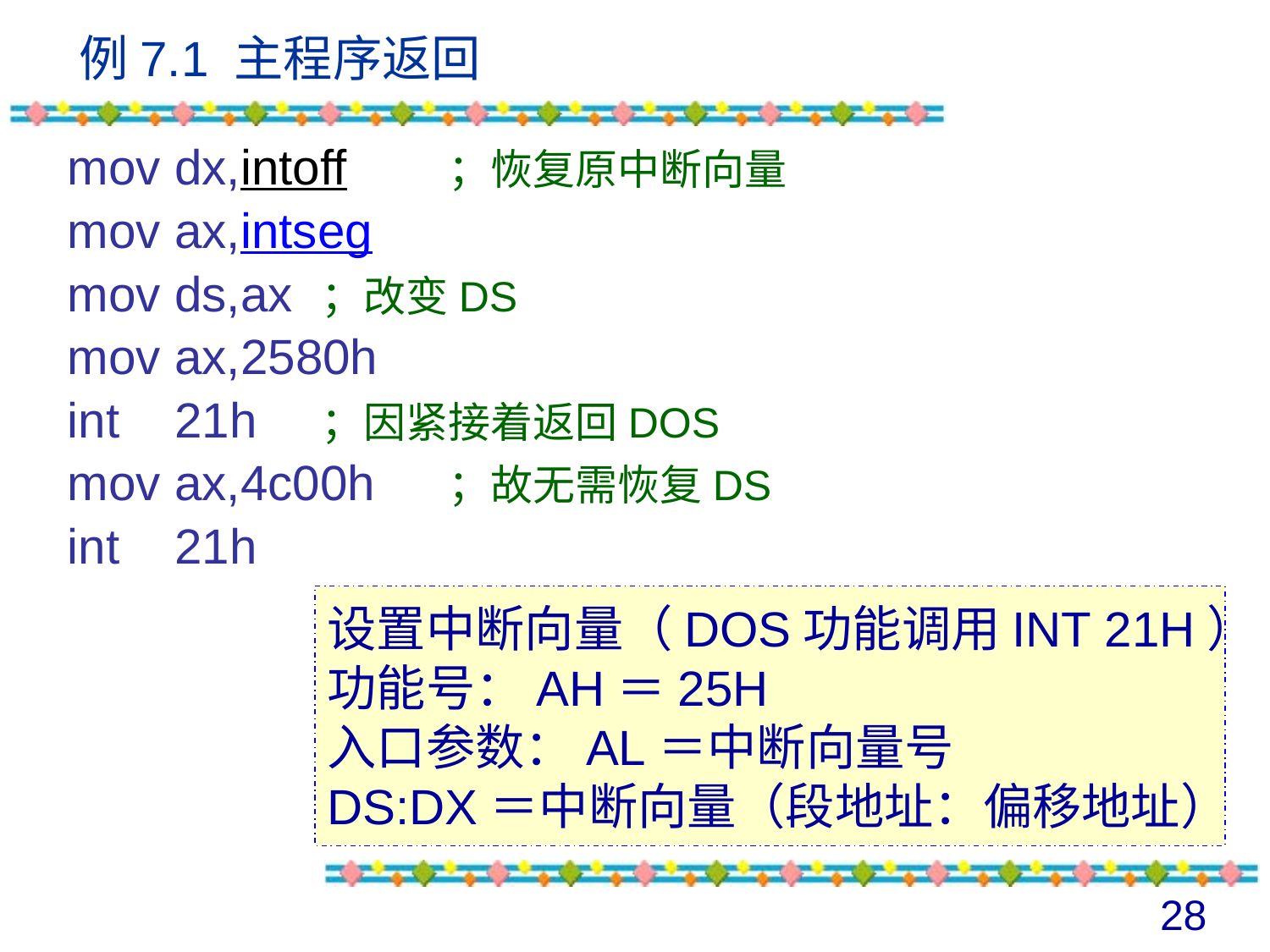

# 例7.1 主程序返回
mov dx,intoff	；恢复原中断向量
mov ax,intseg
mov ds,ax	；改变DS
mov ax,2580h
int    21h	；因紧接着返回DOS
mov ax,4c00h	；故无需恢复DS
int    21h
设置中断向量（DOS功能调用INT 21H）
功能号：AH＝25H
入口参数：AL＝中断向量号
DS:DX＝中断向量（段地址：偏移地址）